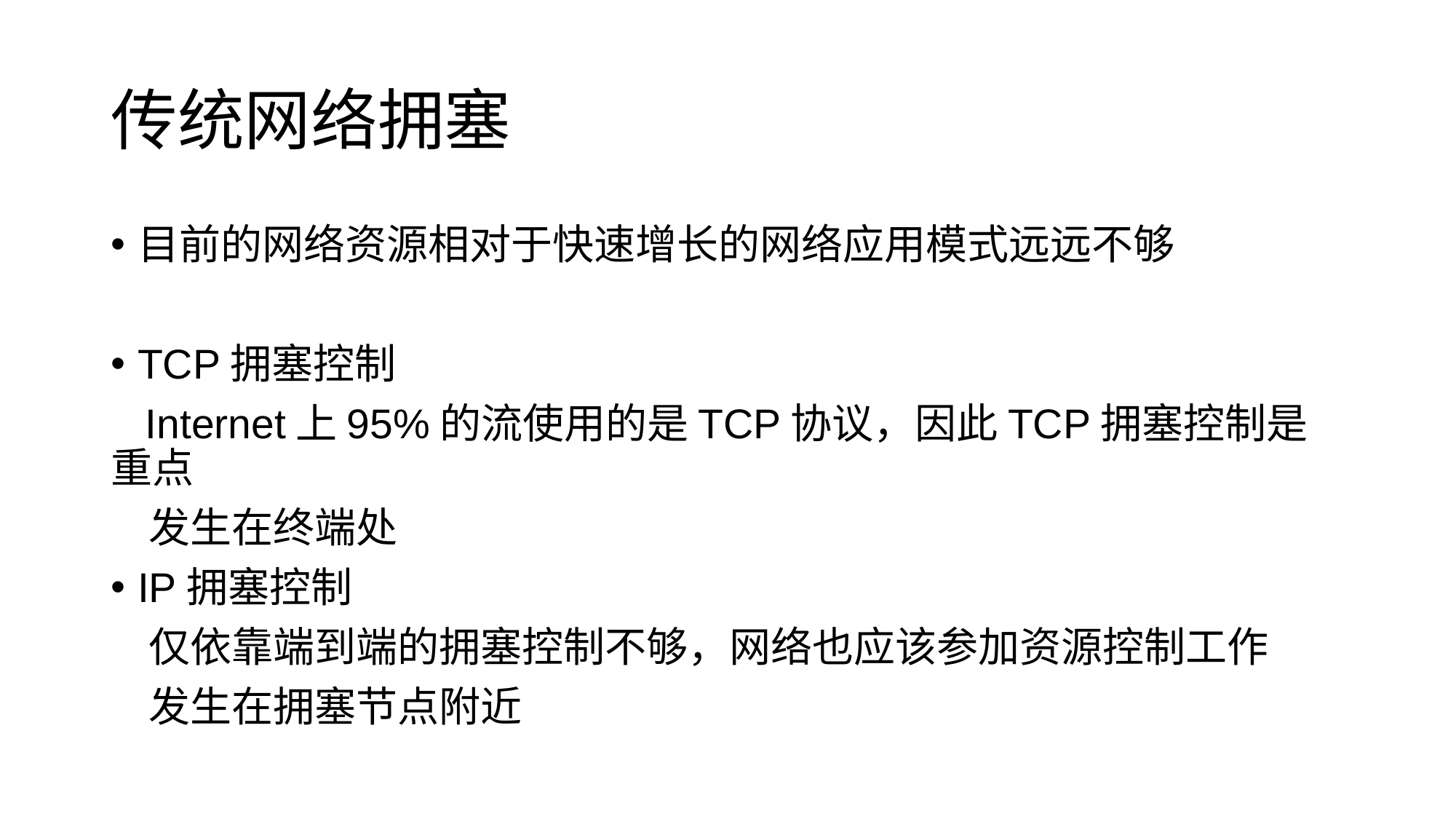

# 传统网络拥塞
目前的网络资源相对于快速增长的网络应用模式远远不够

TCP拥塞控制
   Internet上95%的流使用的是TCP协议，因此TCP拥塞控制是重点
   发生在终端处
IP拥塞控制
   仅依靠端到端的拥塞控制不够，网络也应该参加资源控制工作
   发生在拥塞节点附近